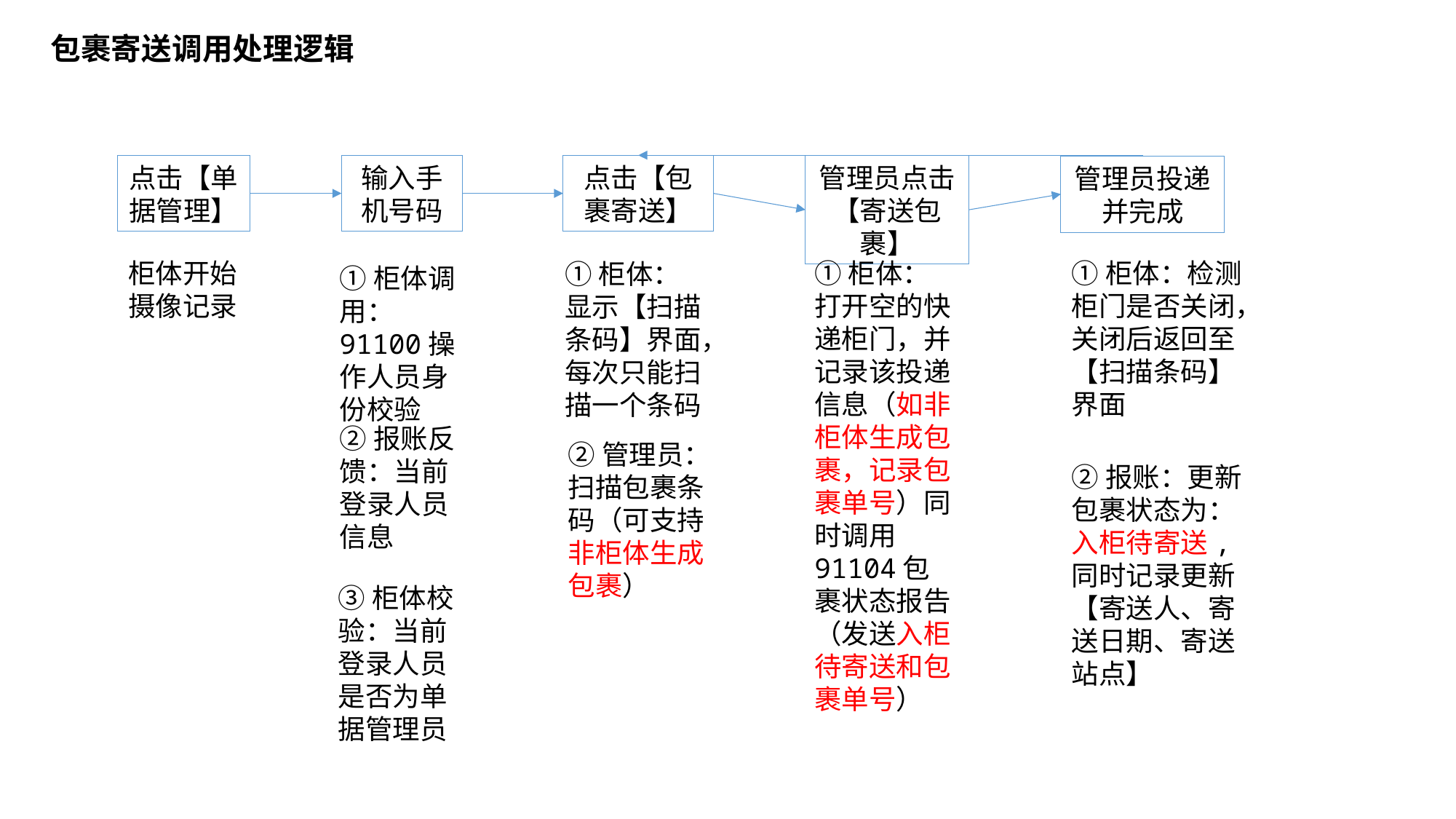

包裹寄送调用处理逻辑
点击【包裹寄送】
管理员点击【寄送包裹】
输入手机号码
点击【单据管理】
管理员投递并完成
①柜体：检测柜门是否关闭，关闭后返回至【扫描条码】界面
柜体开始摄像记录
①柜体：打开空的快递柜门，并记录该投递信息（如非柜体生成包裹，记录包裹单号）同时调用91104包裹状态报告（发送入柜待寄送和包裹单号）

①柜体：显示【扫描条码】界面，每次只能扫描一个条码
①柜体调用：91100操作人员身份校验
②报账反馈：当前登录人员信息
②管理员：扫描包裹条码（可支持非柜体生成包裹）
②报账：更新包裹状态为：入柜待寄送,同时记录更新【寄送人、寄送日期、寄送站点】
③柜体校验：当前登录人员是否为单据管理员